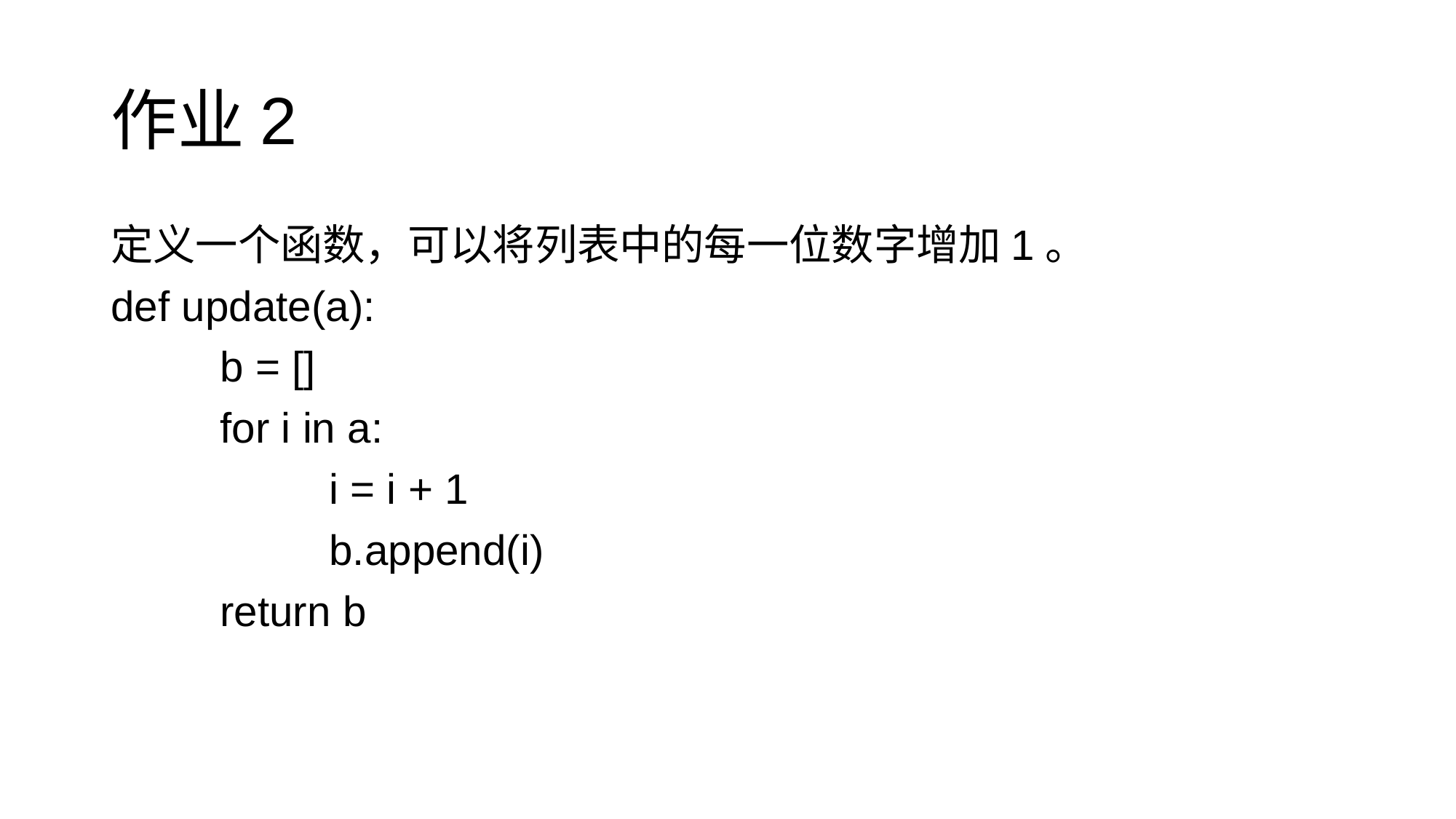

# 作业2
定义一个函数，可以将列表中的每一位数字增加1。
def update(a):
	b = []
	for i in a:
		i = i + 1
		b.append(i)
	return b